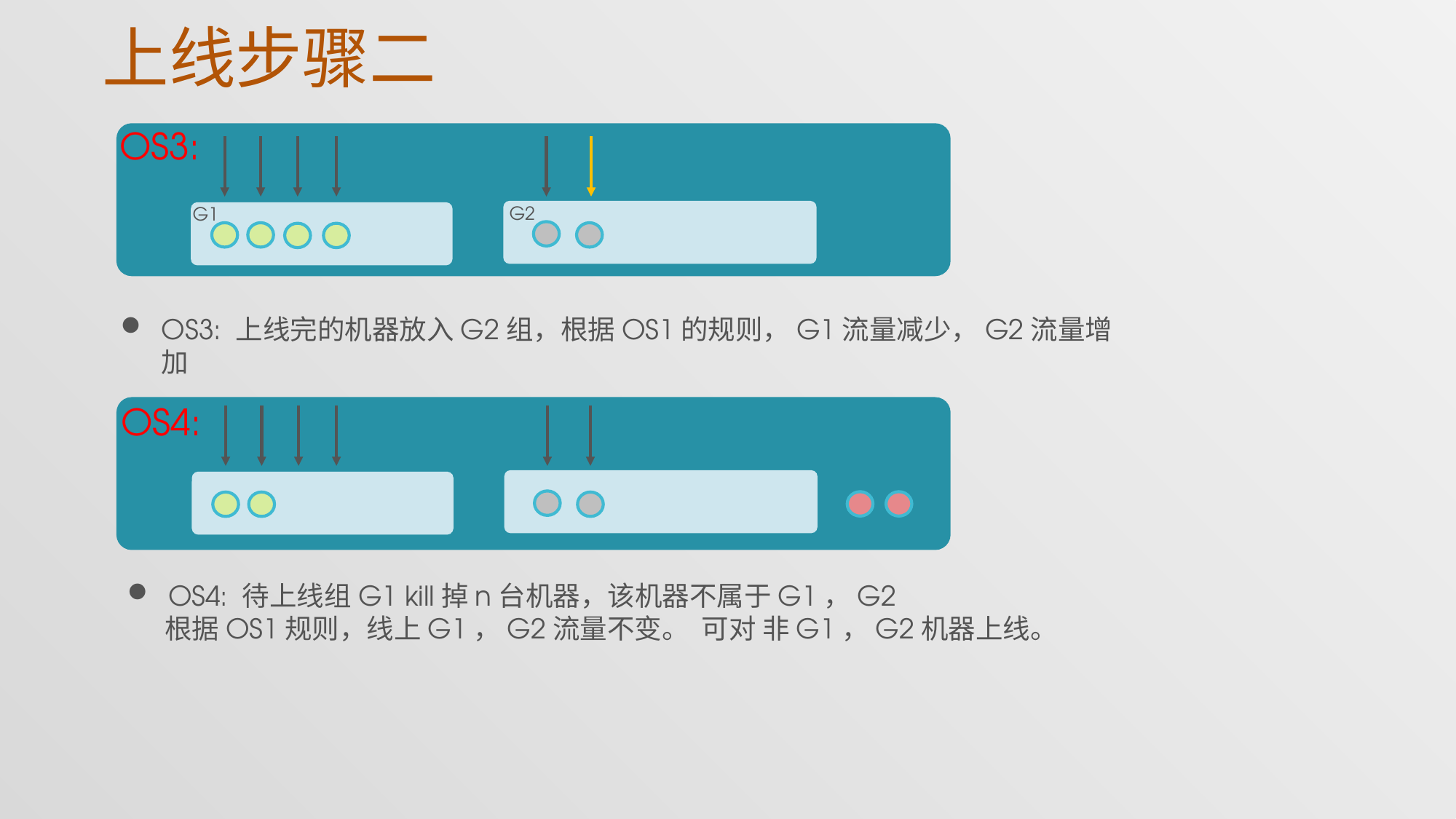

# 上线步骤二
OS3:

G2
G1
OS3: 上线完的机器放入G2组，根据OS1的规则，G1流量减少，G2流量增加

OS4:
OS4: 待上线组G1 kill掉n台机器，该机器不属于G1，G2
     根据OS1规则，线上G1，G2流量不变。  可对 非G1，G2机器上线。